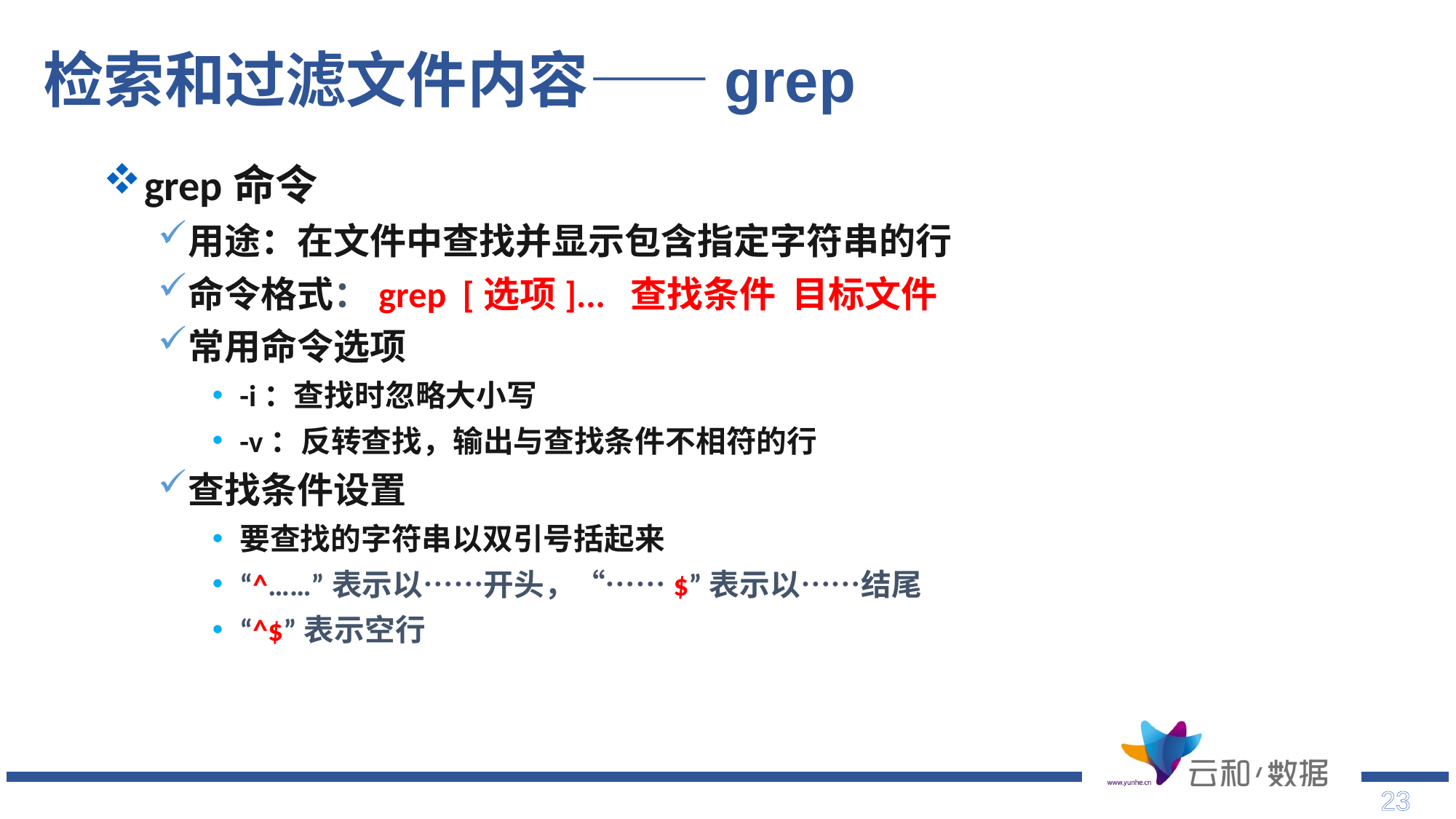

# 检索和过滤文件内容——grep
grep命令
用途：在文件中查找并显示包含指定字符串的行
命令格式：grep  [选项]...  查找条件  目标文件
常用命令选项
-i：查找时忽略大小写
-v：反转查找，输出与查找条件不相符的行
查找条件设置
要查找的字符串以双引号括起来
“^……”表示以……开头，“……$”表示以……结尾
“^$”表示空行